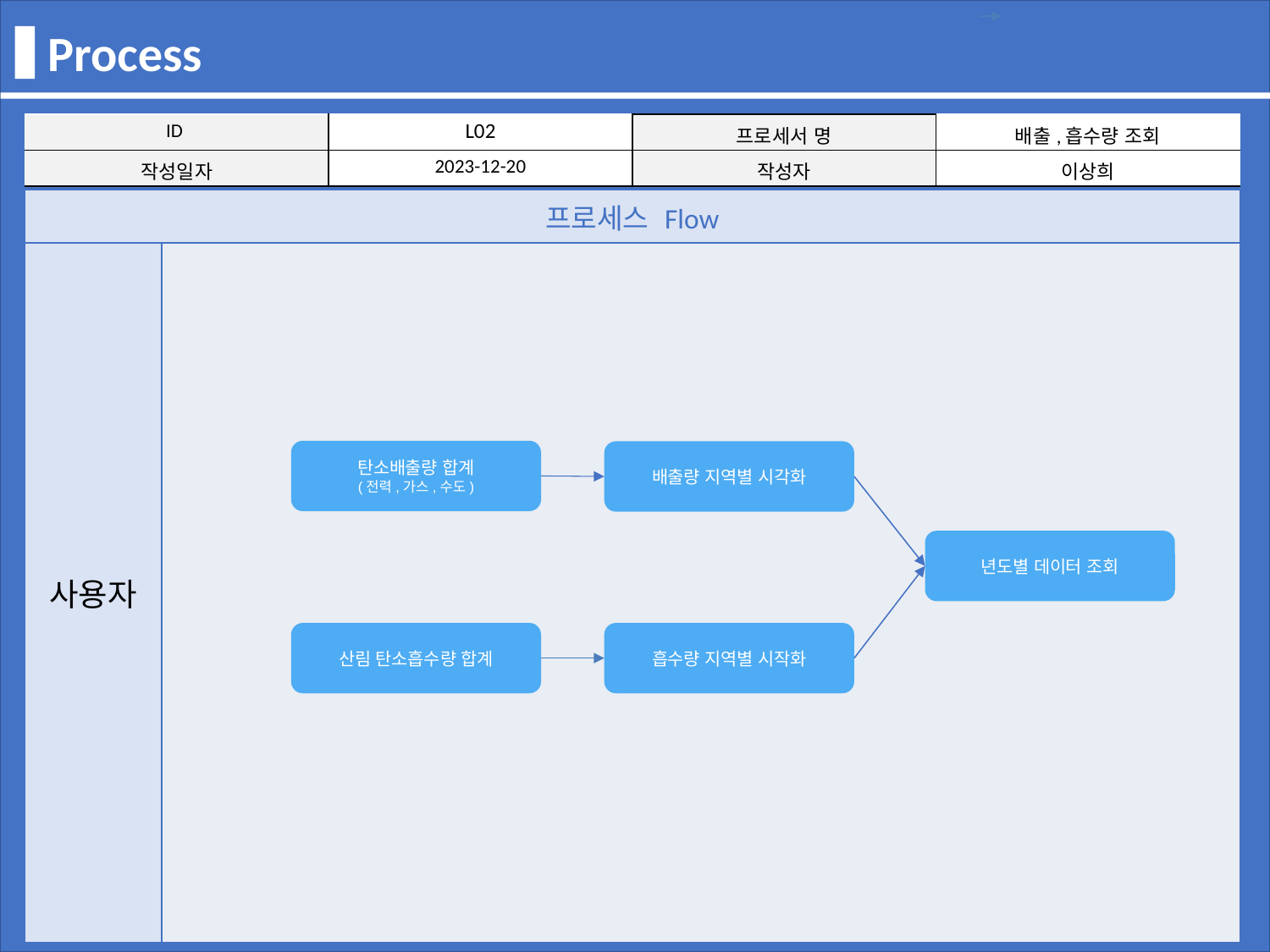

Process

| ID | L02 | 프로세서 명 | 배출,흡수량 조회 |
| --- | --- | --- | --- |
| 작성일자 | 2023-12-20 | 작성자 | 이상희 |
| 프로세스 Flow |  |
| --- | --- |
| 사용자 |  |
탄소배출량 합계
(전력,가스,수도)
배출량 지역별 시각화
년도별 데이터 조회
산림 탄소흡수량 합계
흡수량 지역별 시작화